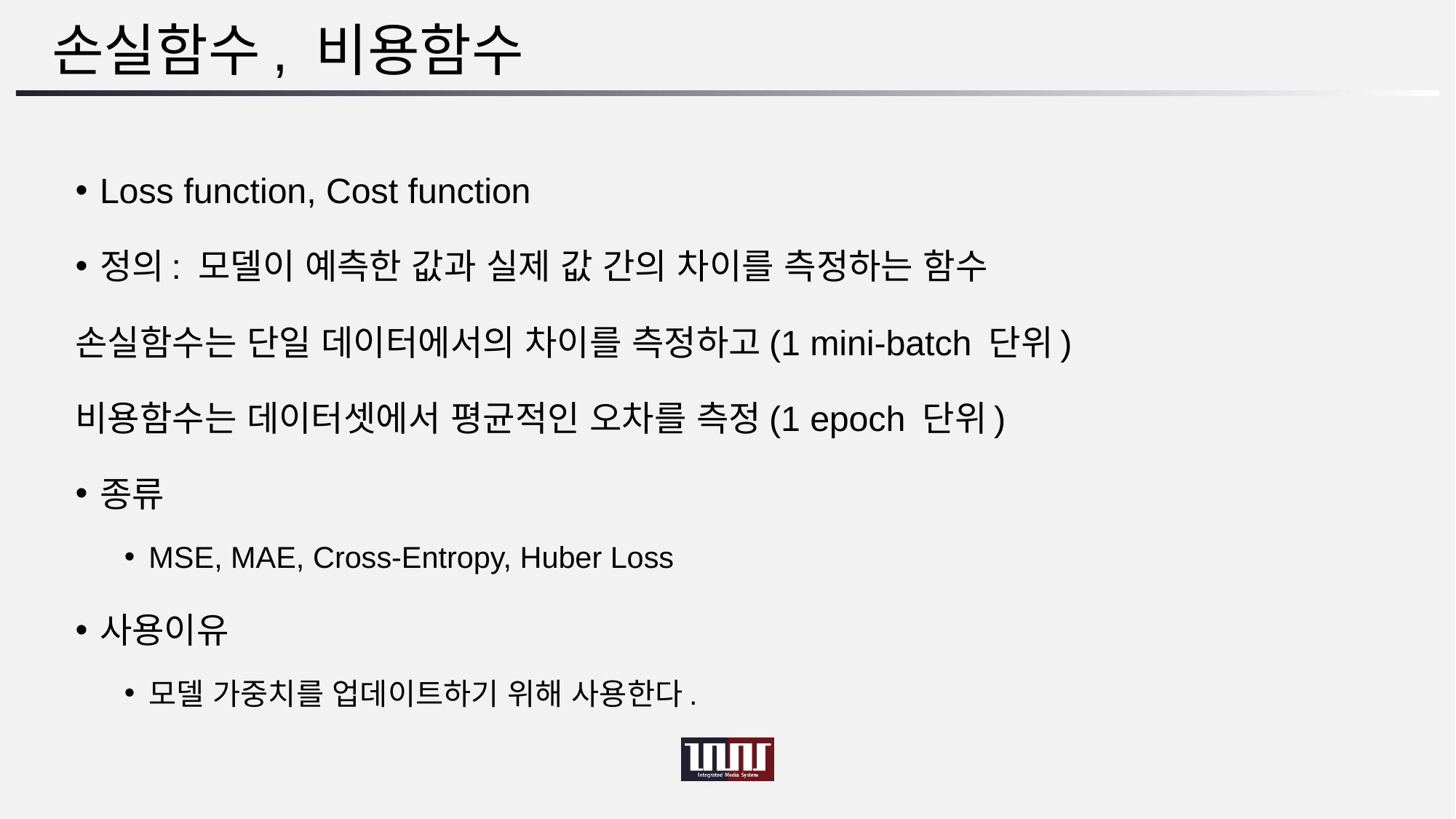

# 손실함수, 비용함수
Loss function, Cost function
정의: 모델이 예측한 값과 실제 값 간의 차이를 측정하는 함수
손실함수는 단일 데이터에서의 차이를 측정하고(1 mini-batch 단위)
비용함수는 데이터셋에서 평균적인 오차를 측정(1 epoch 단위)
종류
MSE, MAE, Cross-Entropy, Huber Loss
사용이유
모델 가중치를 업데이트하기 위해 사용한다.